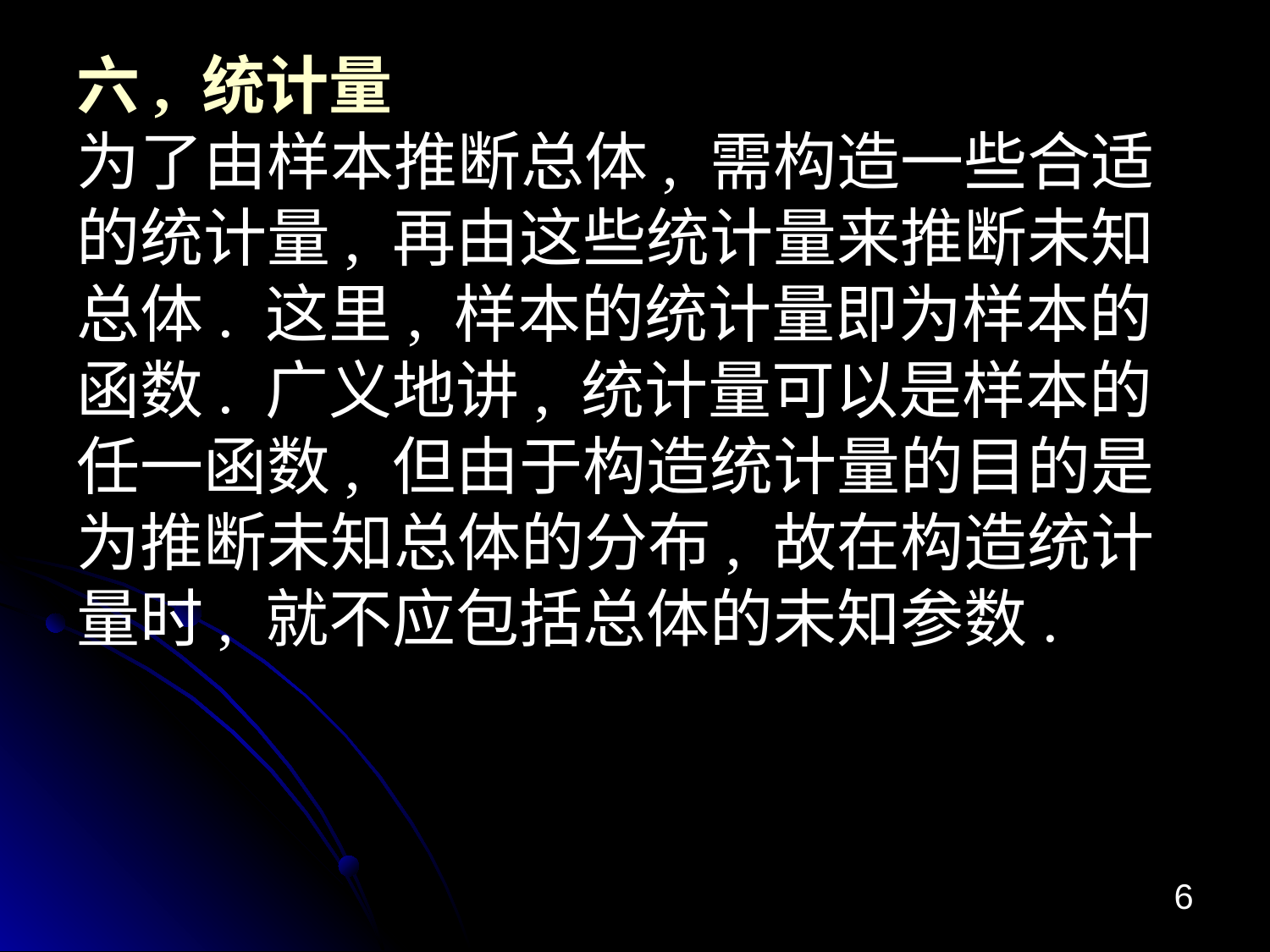

# 六, 统计量 为了由样本推断总体, 需构造一些合适的统计量, 再由这些统计量来推断未知总体. 这里, 样本的统计量即为样本的函数. 广义地讲, 统计量可以是样本的任一函数, 但由于构造统计量的目的是为推断未知总体的分布, 故在构造统计量时, 就不应包括总体的未知参数.
6